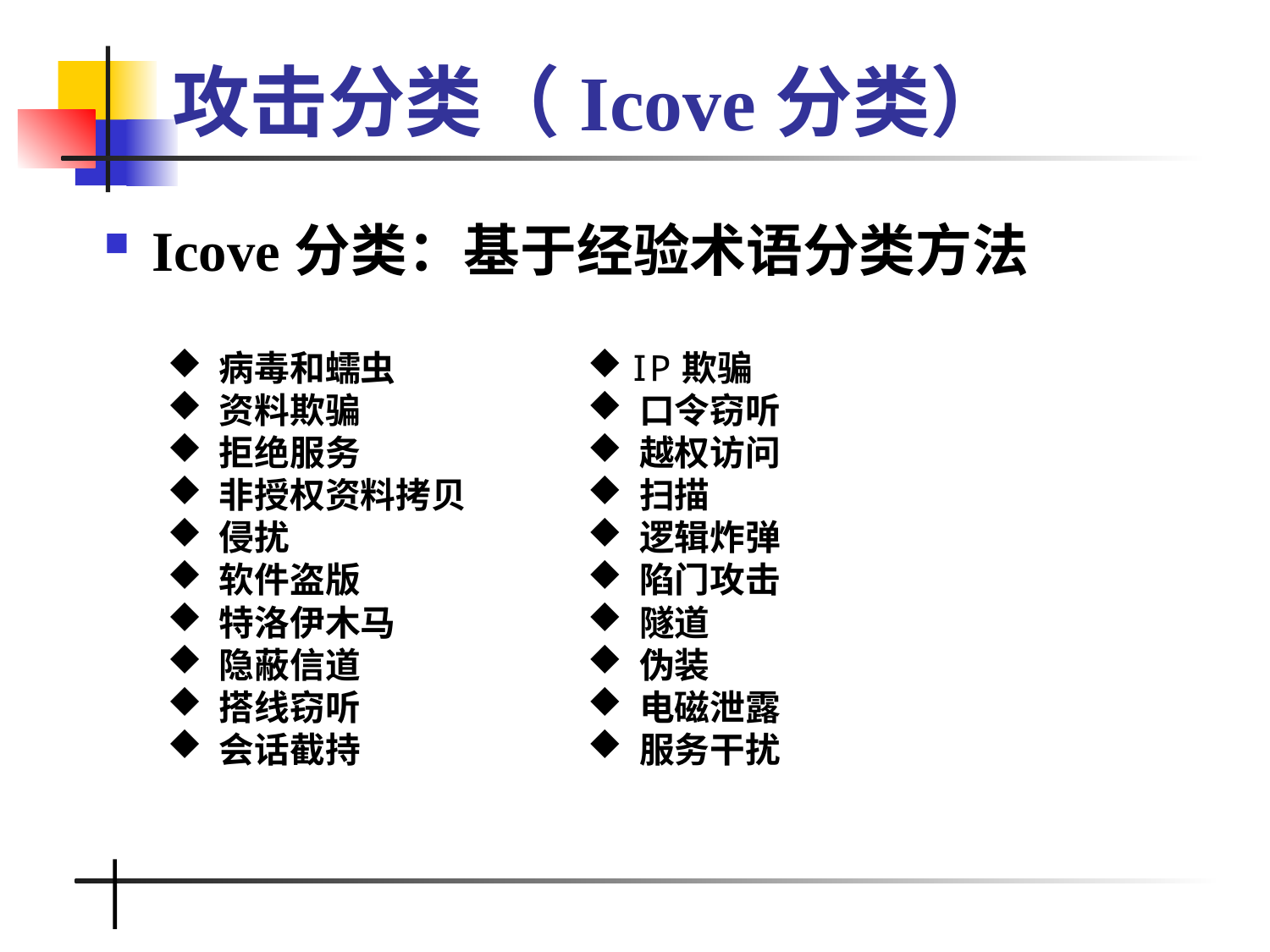

# 攻击分类（Icove分类）
Icove分类：基于经验术语分类方法
 病毒和蠕虫
 资料欺骗
 拒绝服务
 非授权资料拷贝
 侵扰
 软件盗版
 特洛伊木马
 隐蔽信道
 搭线窃听
 会话截持
 IP欺骗
 口令窃听
 越权访问
 扫描
 逻辑炸弹
 陷门攻击
 隧道
 伪装
 电磁泄露
 服务干扰